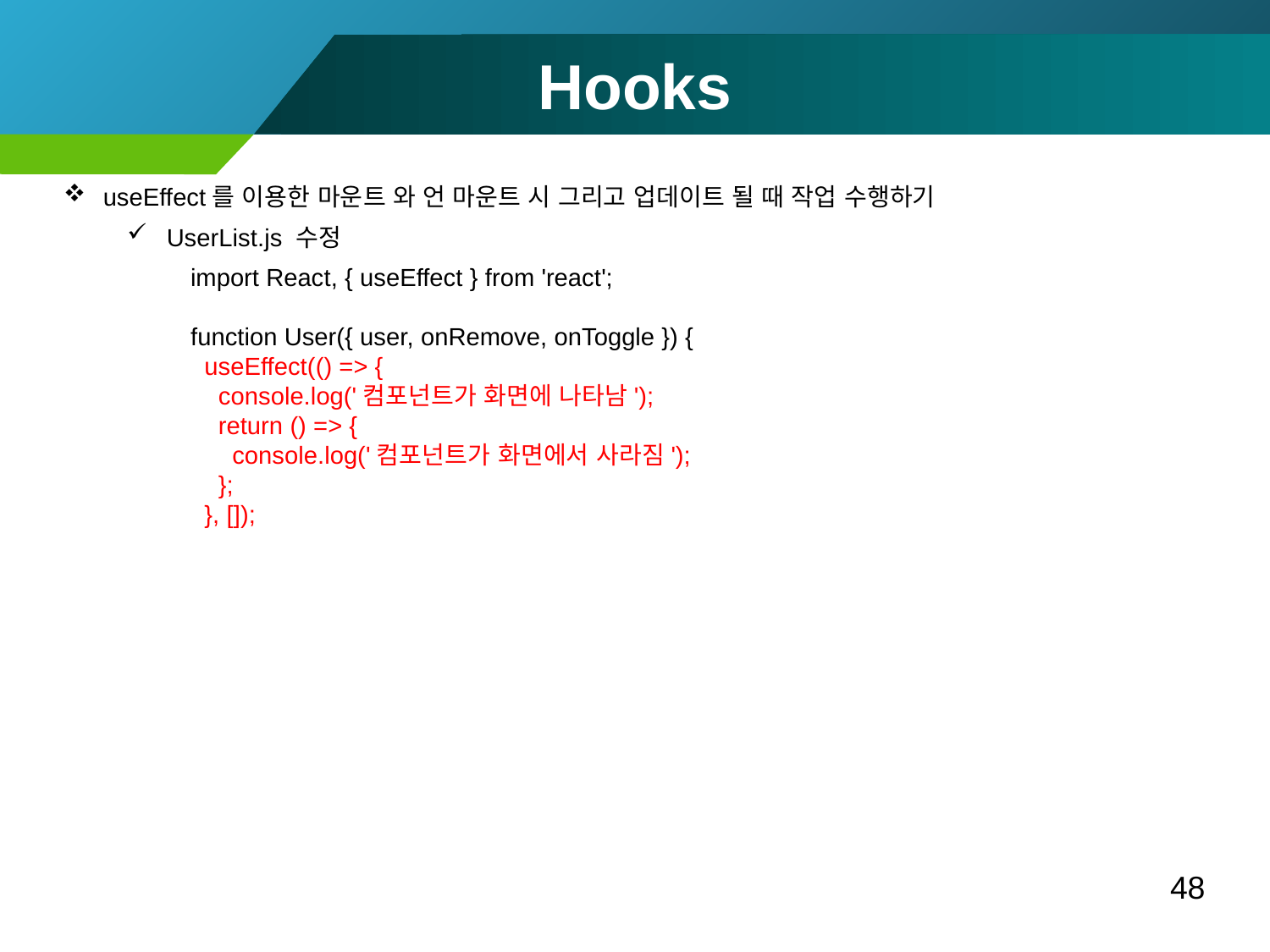

Hooks
useEffect를 이용한 마운트 와 언 마운트 시 그리고 업데이트 될 때 작업 수행하기
UserList.js 수정
import React, { useEffect } from 'react';

function User({ user, onRemove, onToggle }) {
  useEffect(() => {
    console.log('컴포넌트가 화면에 나타남');
    return () => {
      console.log('컴포넌트가 화면에서 사라짐');
    };
  }, []);

48